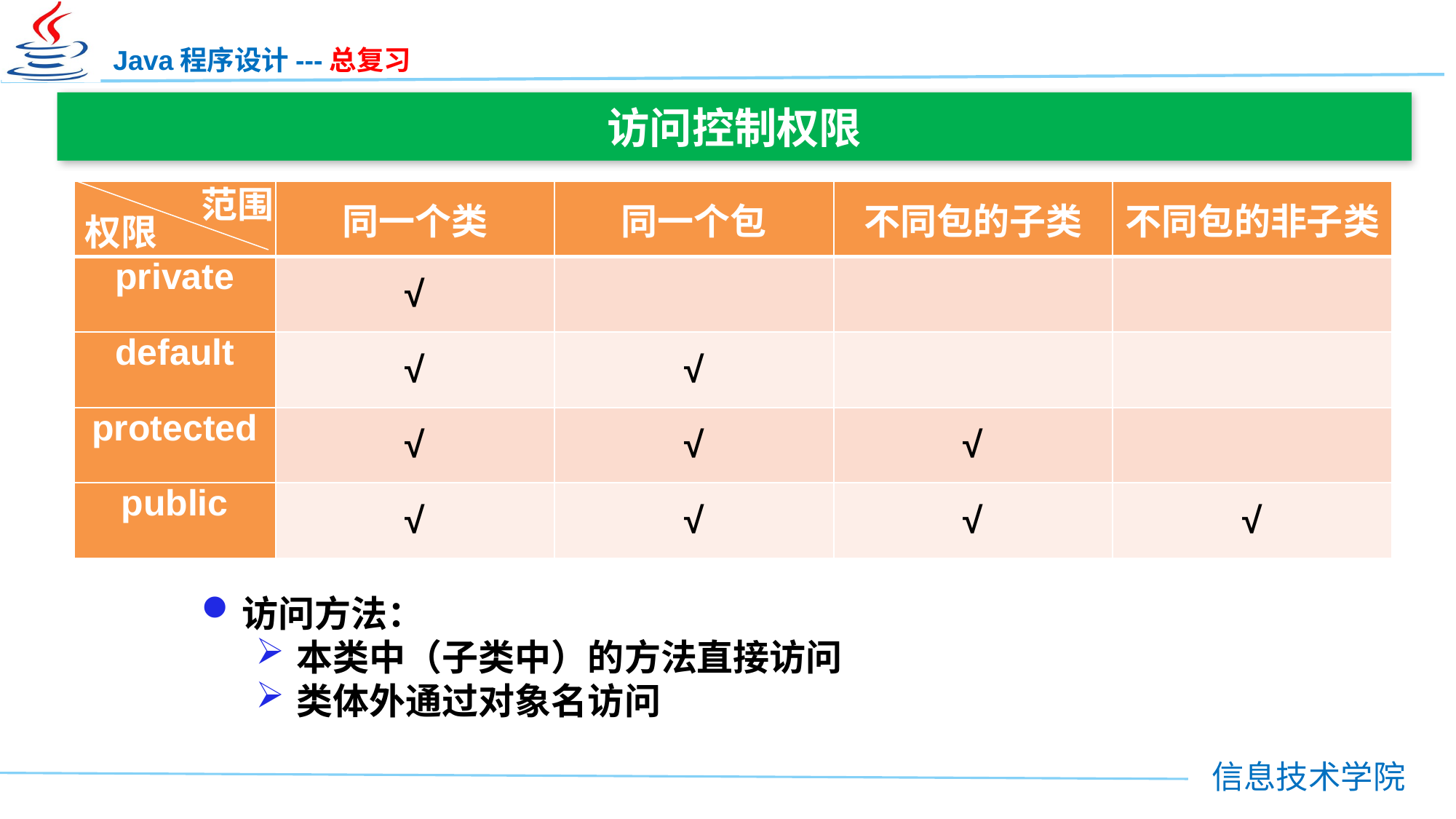

访问控制权限
范围
|  | 同一个类 | 同一个包 | 不同包的子类 | 不同包的非子类 |
| --- | --- | --- | --- | --- |
| private | √ |  |  |  |
| default | √ | √ |  |  |
| protected | √ | √ | √ |  |
| public | √ | √ | √ | √ |
权限
访问方法：
本类中（子类中）的方法直接访问
类体外通过对象名访问